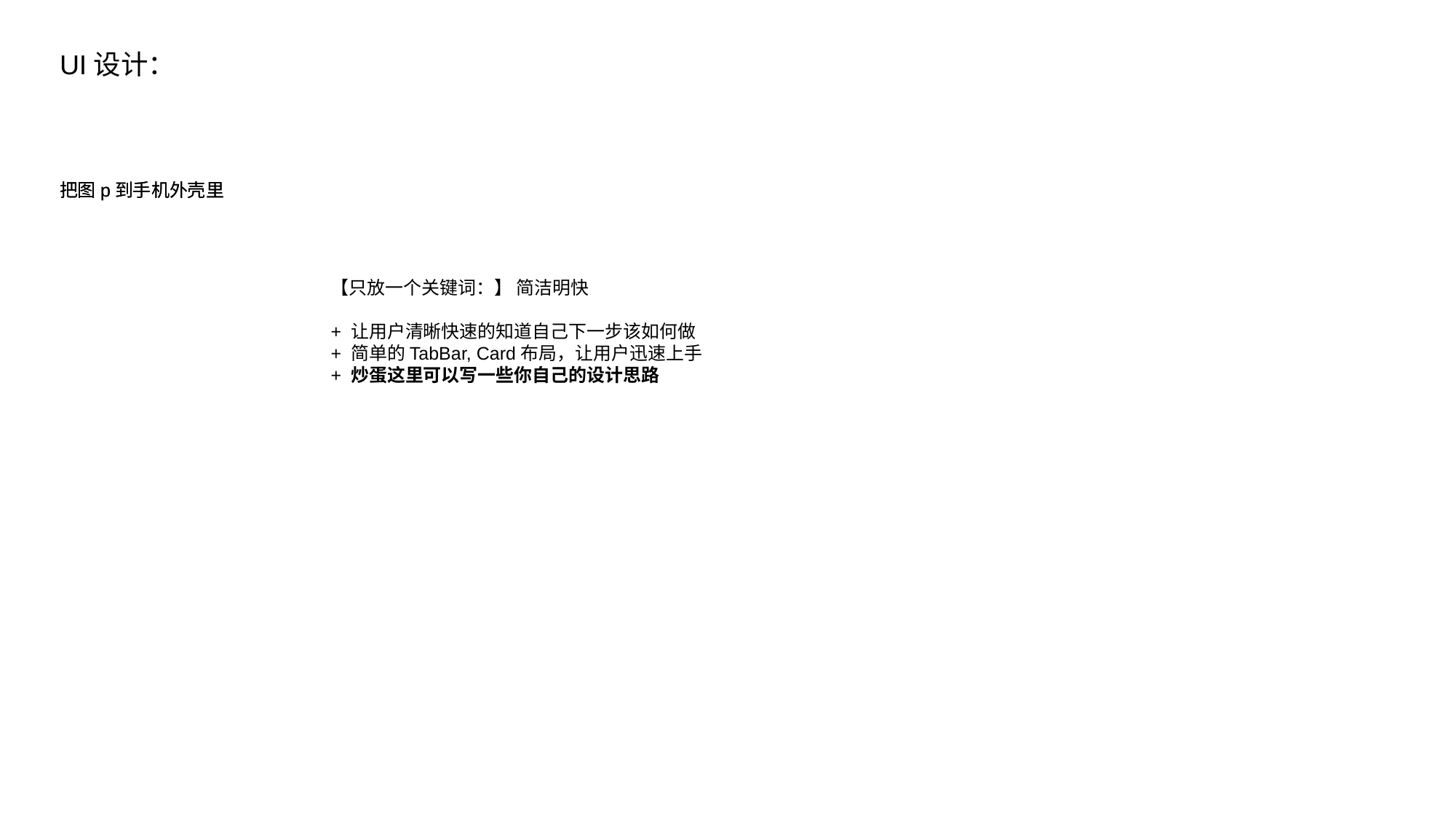

UI设计：
把图p到手机外壳里
把图p到手机外壳里
【只放一个关键词：】 简洁明快

+ 让用户清晰快速的知道自己下一步该如何做
+ 简单的TabBar, Card布局，让用户迅速上手
+ 炒蛋这里可以写一些你自己的设计思路